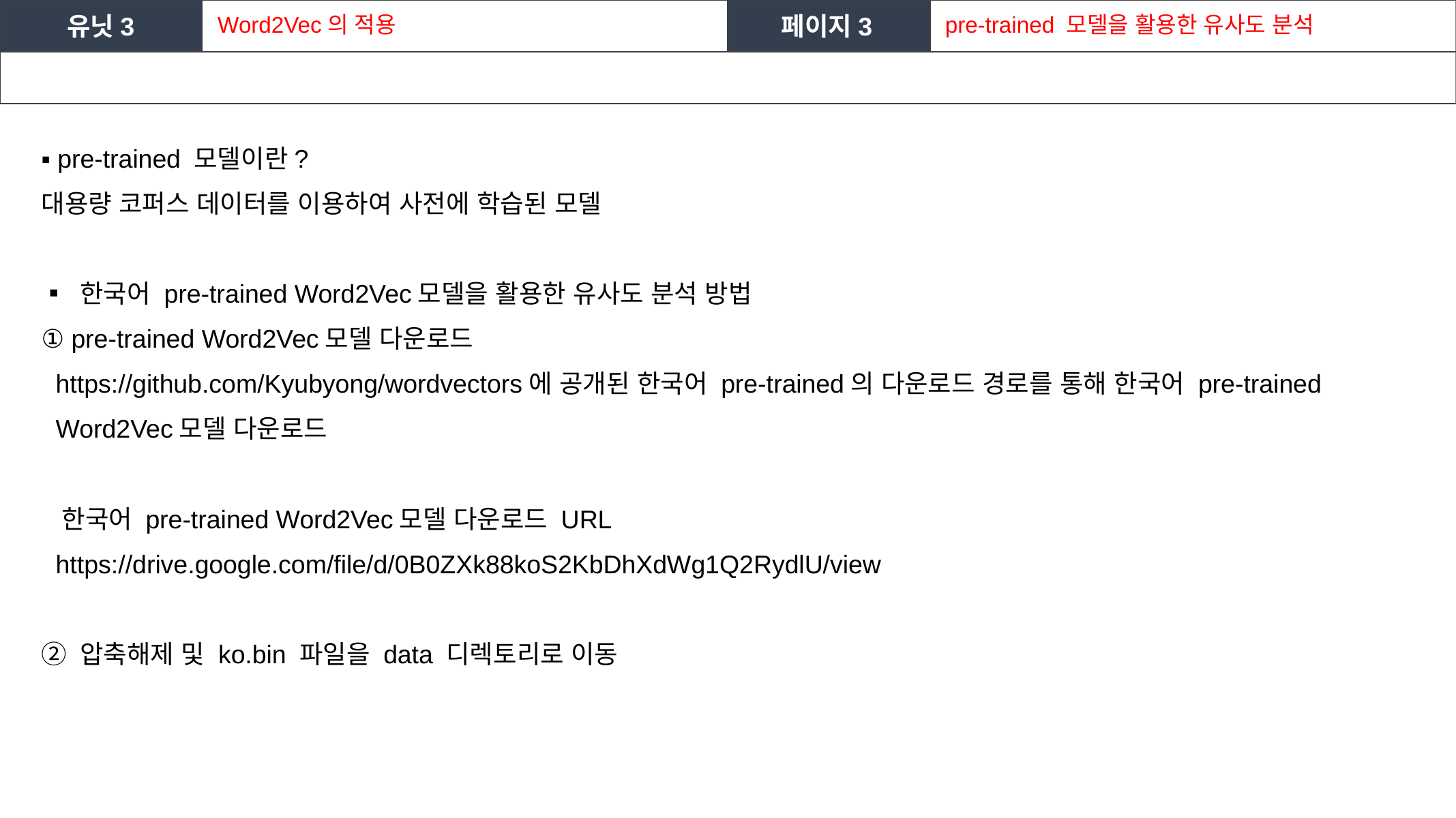

유닛3
Word2Vec의 적용
페이지3
pre-trained 모델을 활용한 유사도 분석

▪ pre-trained 모델이란?
대용량 코퍼스 데이터를 이용하여 사전에 학습된 모델

▪ 한국어 pre-trained Word2Vec모델을 활용한 유사도 분석 방법
① pre-trained Word2Vec모델 다운로드
  https://github.com/Kyubyong/wordvectors에 공개된 한국어 pre-trained의 다운로드 경로를 통해 한국어 pre-trained
  Word2Vec모델 다운로드

  한국어 pre-trained Word2Vec모델 다운로드 URL
  https://drive.google.com/file/d/0B0ZXk88koS2KbDhXdWg1Q2RydlU/view

② 압축해제 및 ko.bin 파일을 data 디렉토리로 이동